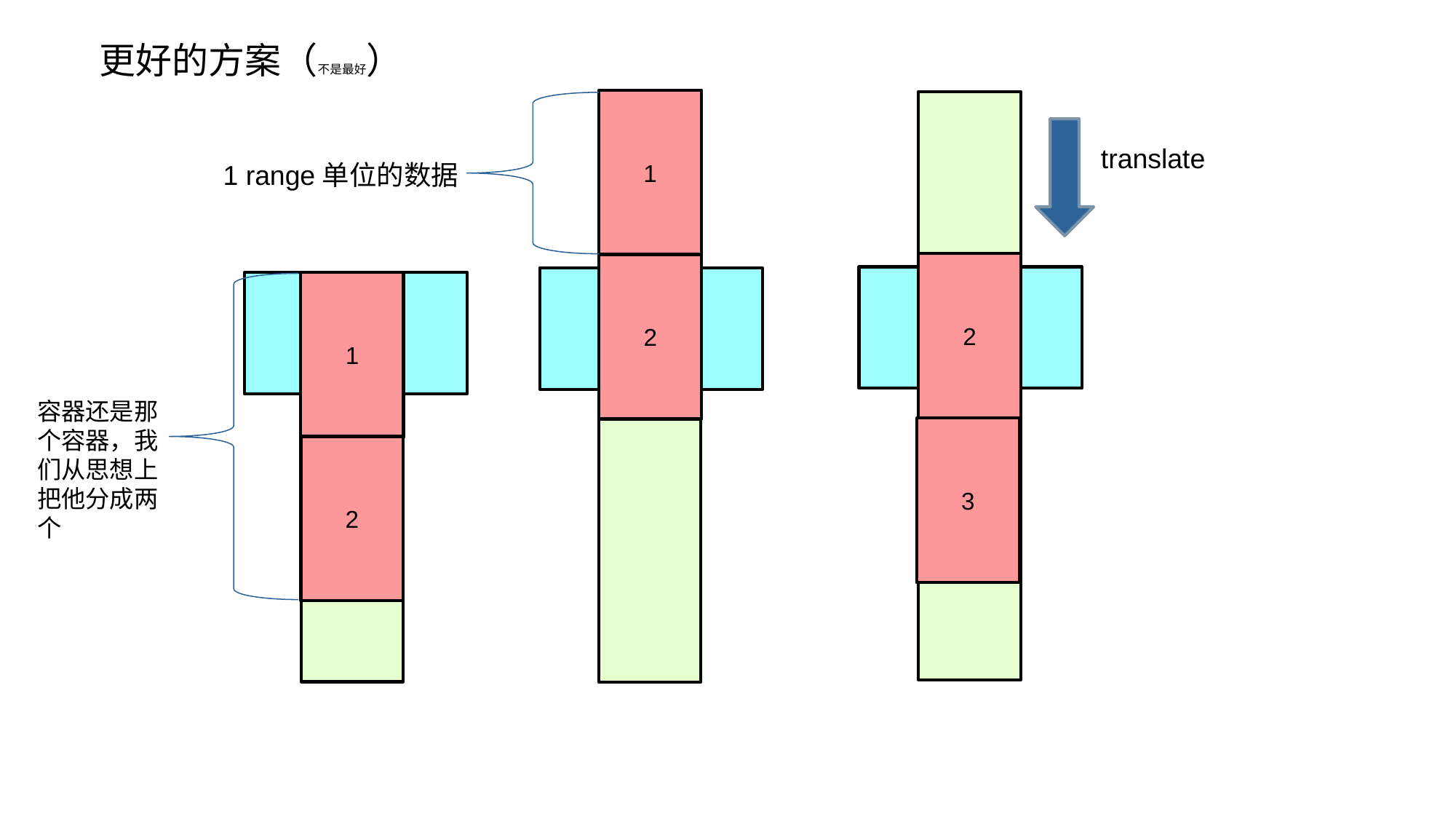

更好的方案（不是最好）
1

translate
1 range单位的数据
2
2

1

容器还是那个容器，我们从思想上把他分成两个
3
2